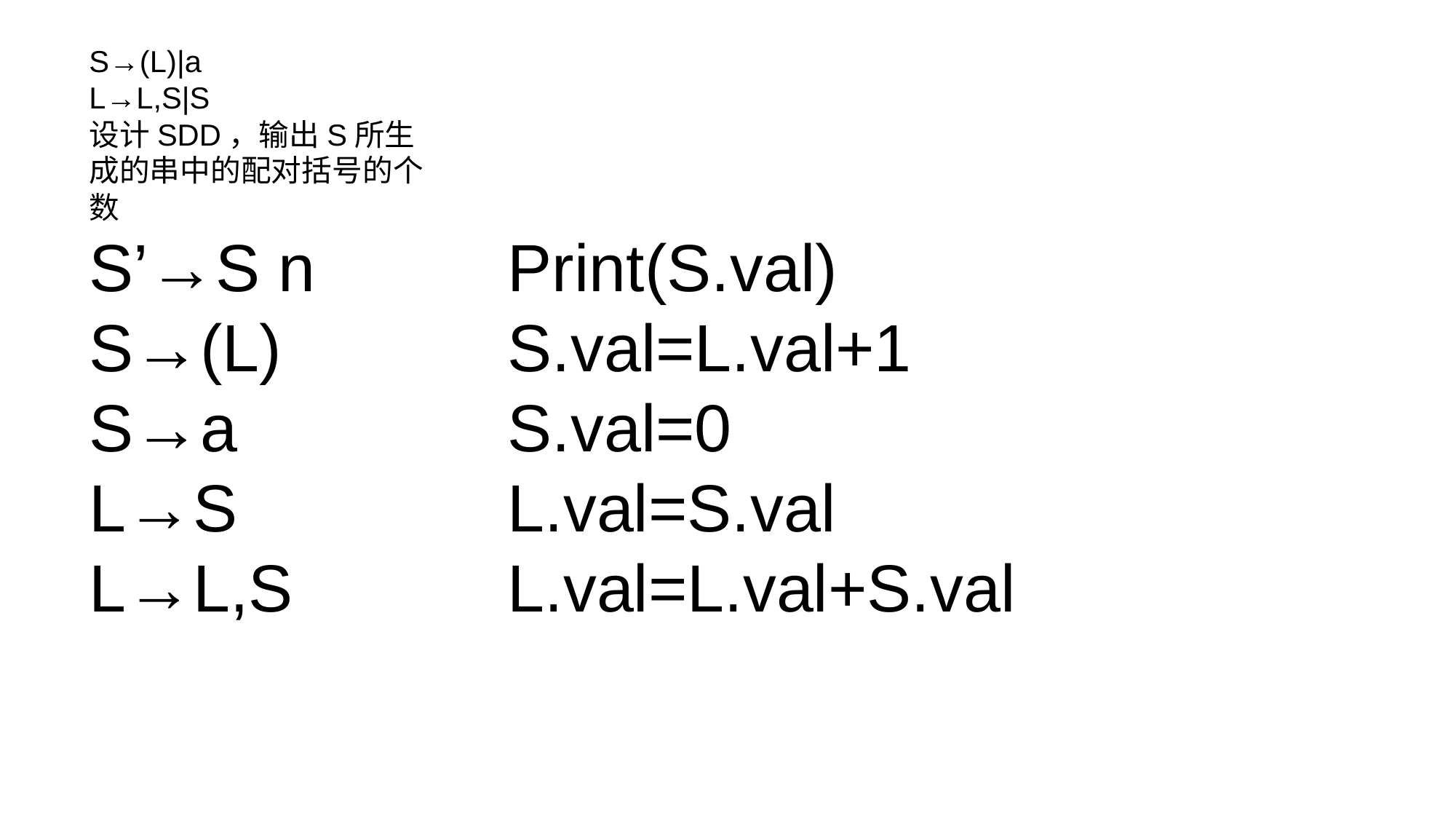

S→(L)|a
L→L,S|S
设计SDD，输出S所生成的串中的配对括号的个数
S’→S n
S→(L)
S→a
L→S
L→L,S
Print(S.val)
S.val=L.val+1
S.val=0
L.val=S.val
L.val=L.val+S.val